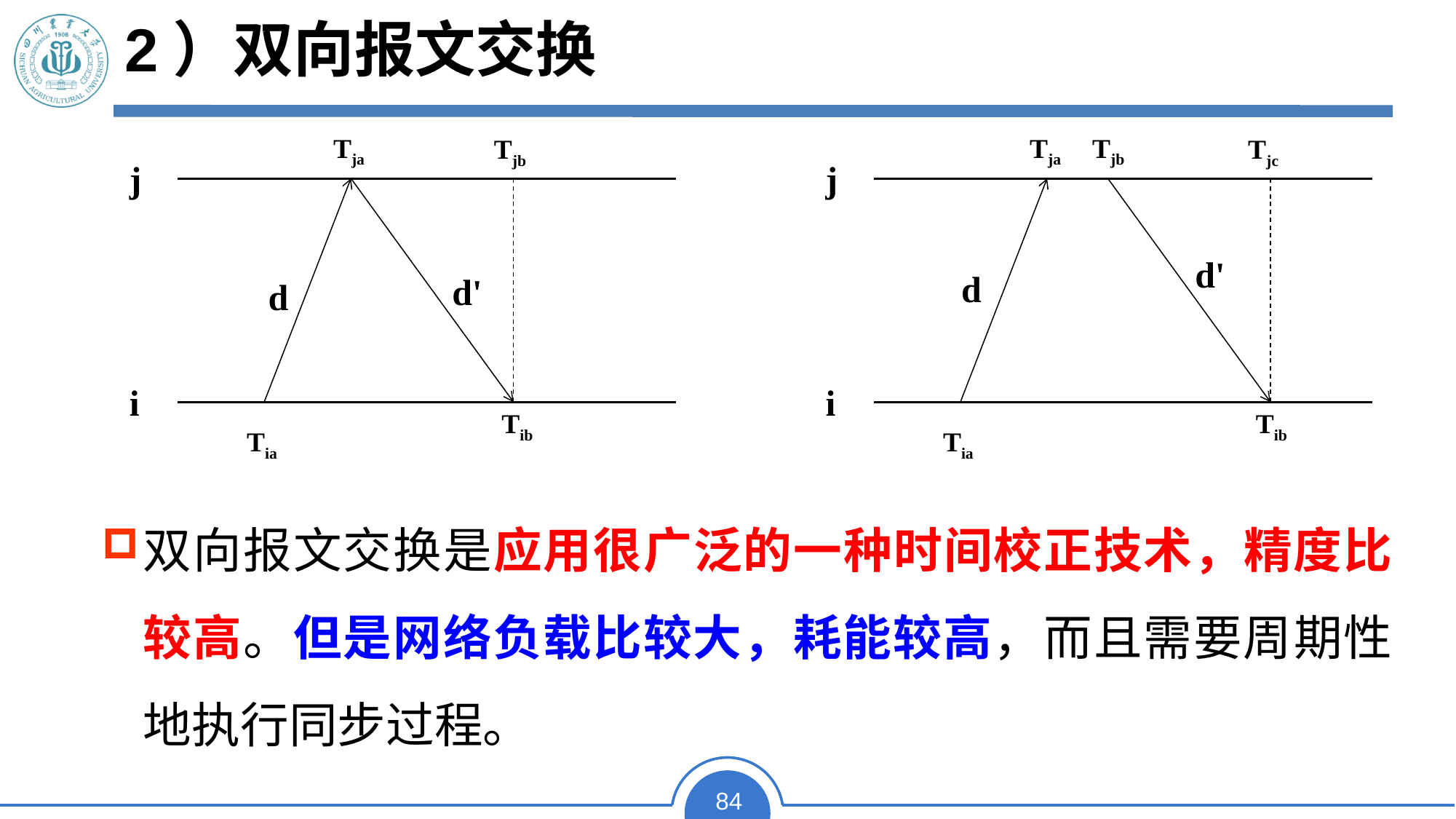

# 2）双向报文交换
Tja
Tja
Tjb
Tjb
Tjc
j
j
d'
d
d'
d
i
i
Tib
Tib
Tia
Tia
双向报文交换是应用很广泛的一种时间校正技术，精度比较高。但是网络负载比较大，耗能较高，而且需要周期性地执行同步过程。